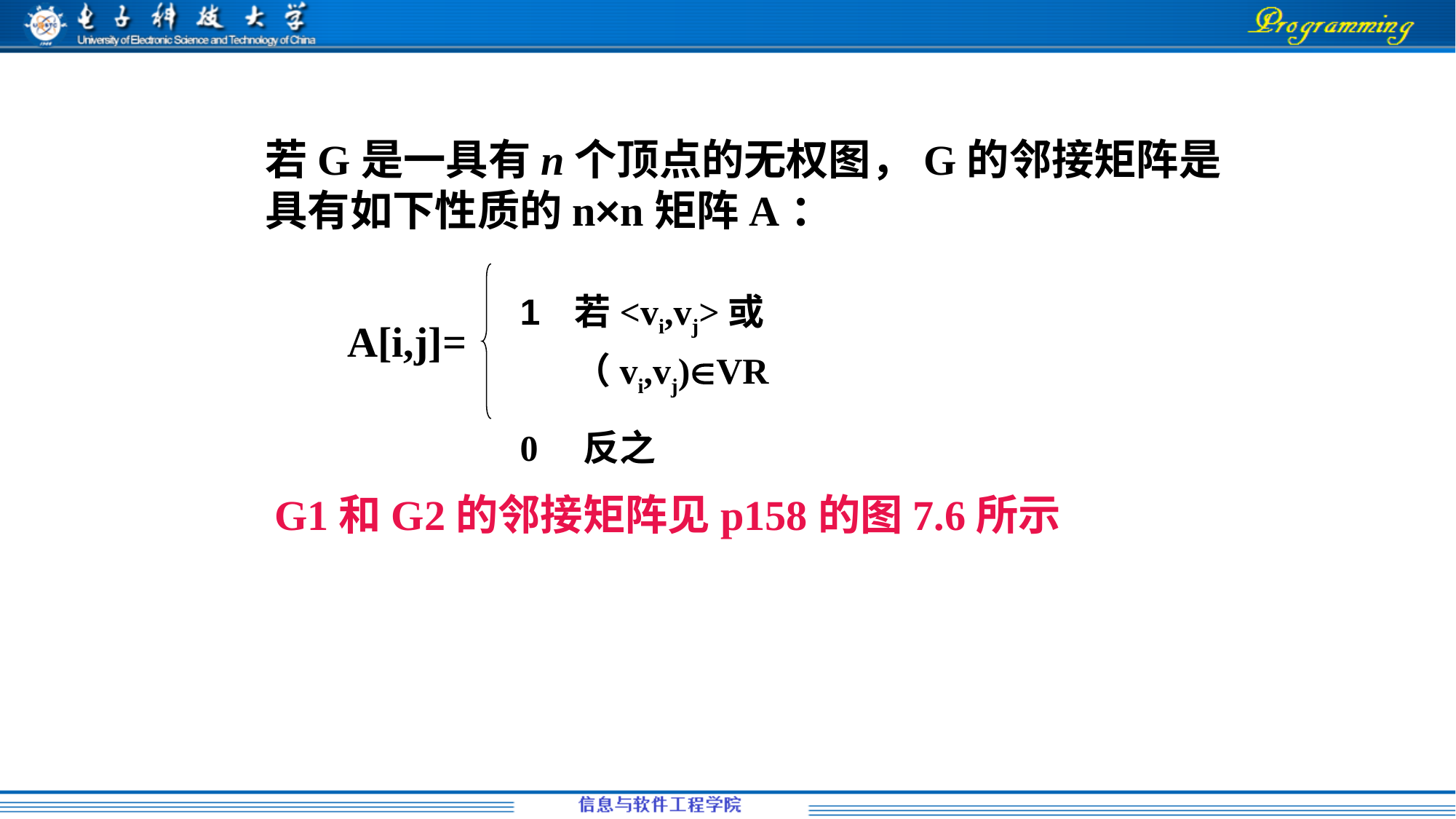

若G是一具有n个顶点的无权图，G的邻接矩阵是具有如下性质的n×n矩阵A：

若<vi,vj>或（vi,vj)∈VR
0    反之
A[i,j]=
G1和G2的邻接矩阵见p158的图7.6所示